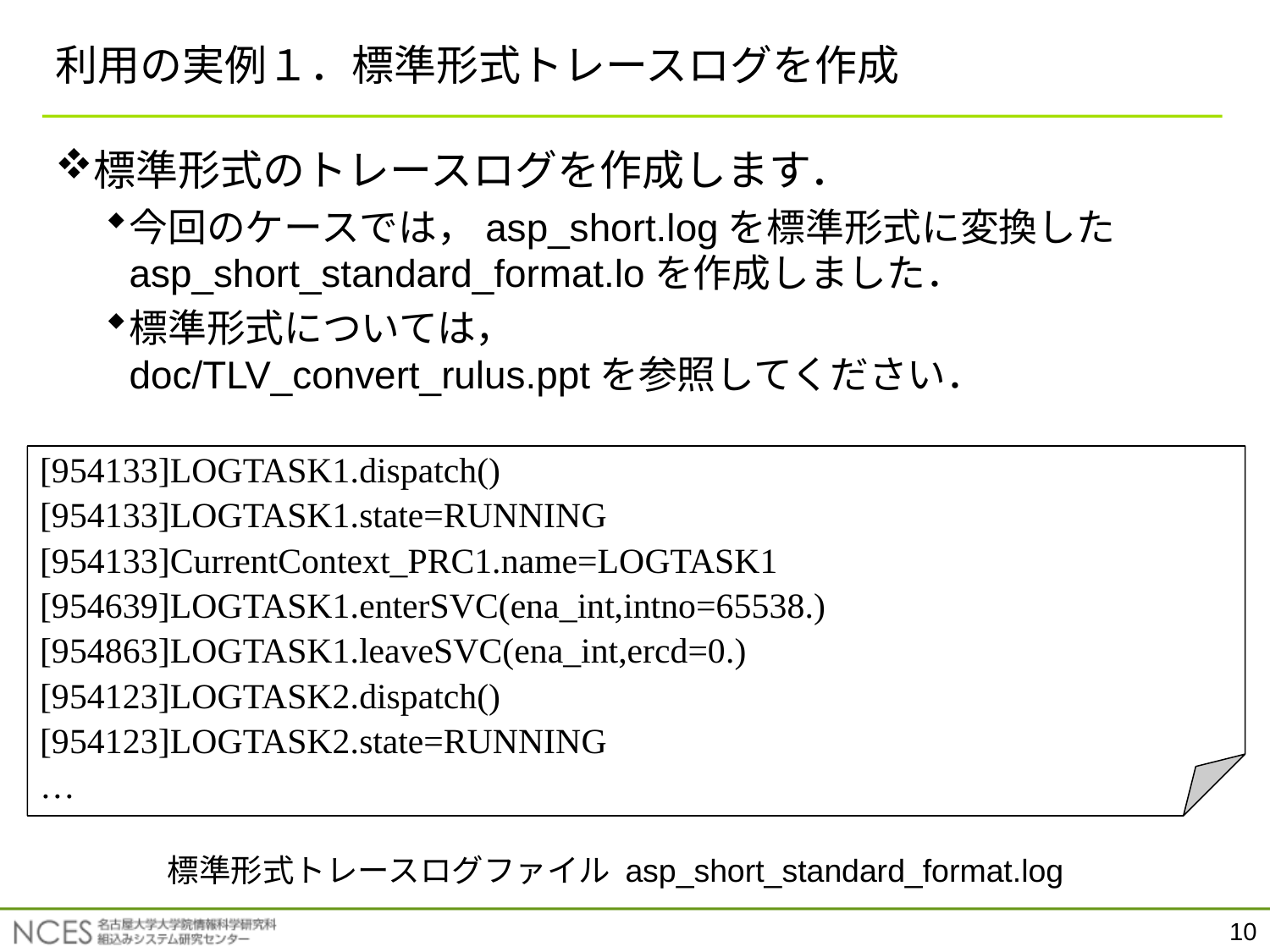

# 利用の実例１．標準形式トレースログを作成
標準形式のトレースログを作成します．
今回のケースでは，asp_short.logを標準形式に変換した
asp_short_standard_format.loを作成しました．
標準形式については，
doc/TLV_convert_rulus.pptを参照してください．

[954133]LOGTASK1.dispatch()
[954133]LOGTASK1.state=RUNNING
[954133]CurrentContext_PRC1.name=LOGTASK1
[954639]LOGTASK1.enterSVC(ena_int,intno=65538.)
[954863]LOGTASK1.leaveSVC(ena_int,ercd=0.)
[954123]LOGTASK2.dispatch()
[954123]LOGTASK2.state=RUNNING
…
標準形式トレースログファイル asp_short_standard_format.log
10